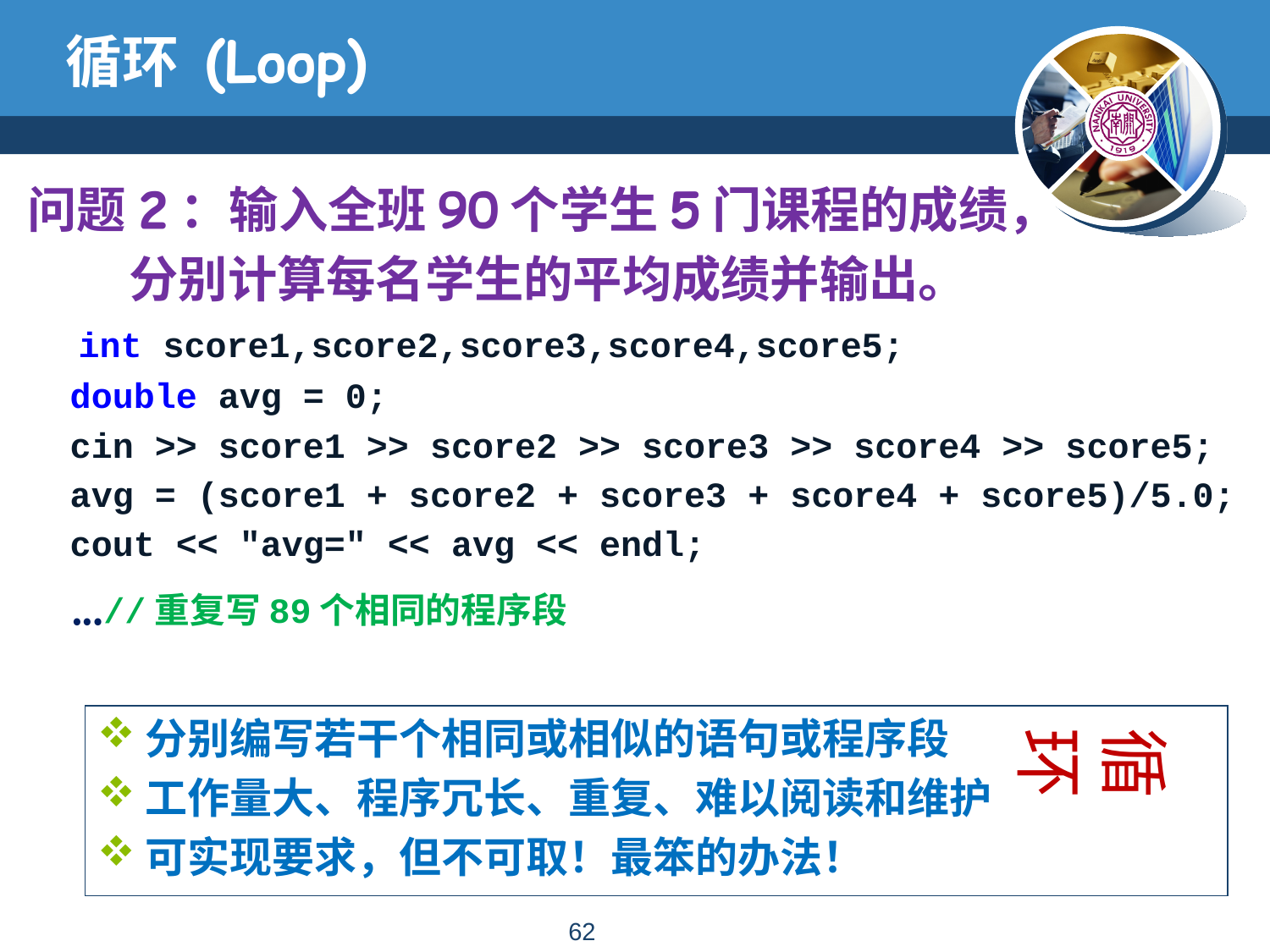

# 循环 (Loop)
问题2：输入全班90个学生5门课程的成绩，
        分别计算每名学生的平均成绩并输出。
  int score1,score2,score3,score4,score5;
  double avg = 0;
  cin >> score1 >> score2 >> score3 >> score4 >> score5;
  avg = (score1 + score2 + score3 + score4 + score5)/5.0;
  cout << "avg=" << avg << endl;
  …//重复写89个相同的程序段
分别编写若干个相同或相似的语句或程序段
工作量大、程序冗长、重复、难以阅读和维护
可实现要求，但不可取！最笨的办法！
循环
62